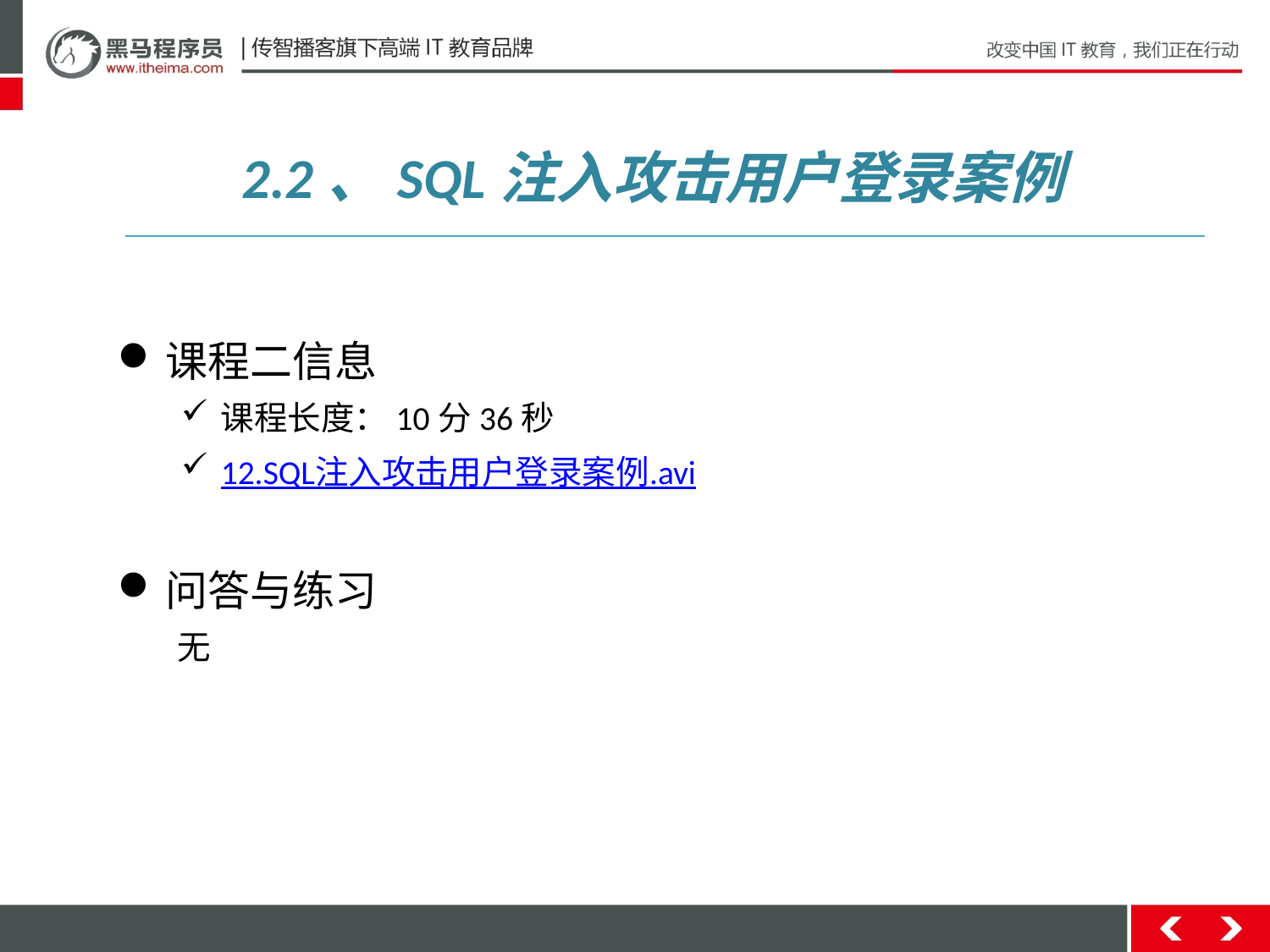

2.2、SQL注入攻击用户登录案例

课程二信息
课程长度：10分36秒
12.SQL注入攻击用户登录案例.avi

问答与练习
       无